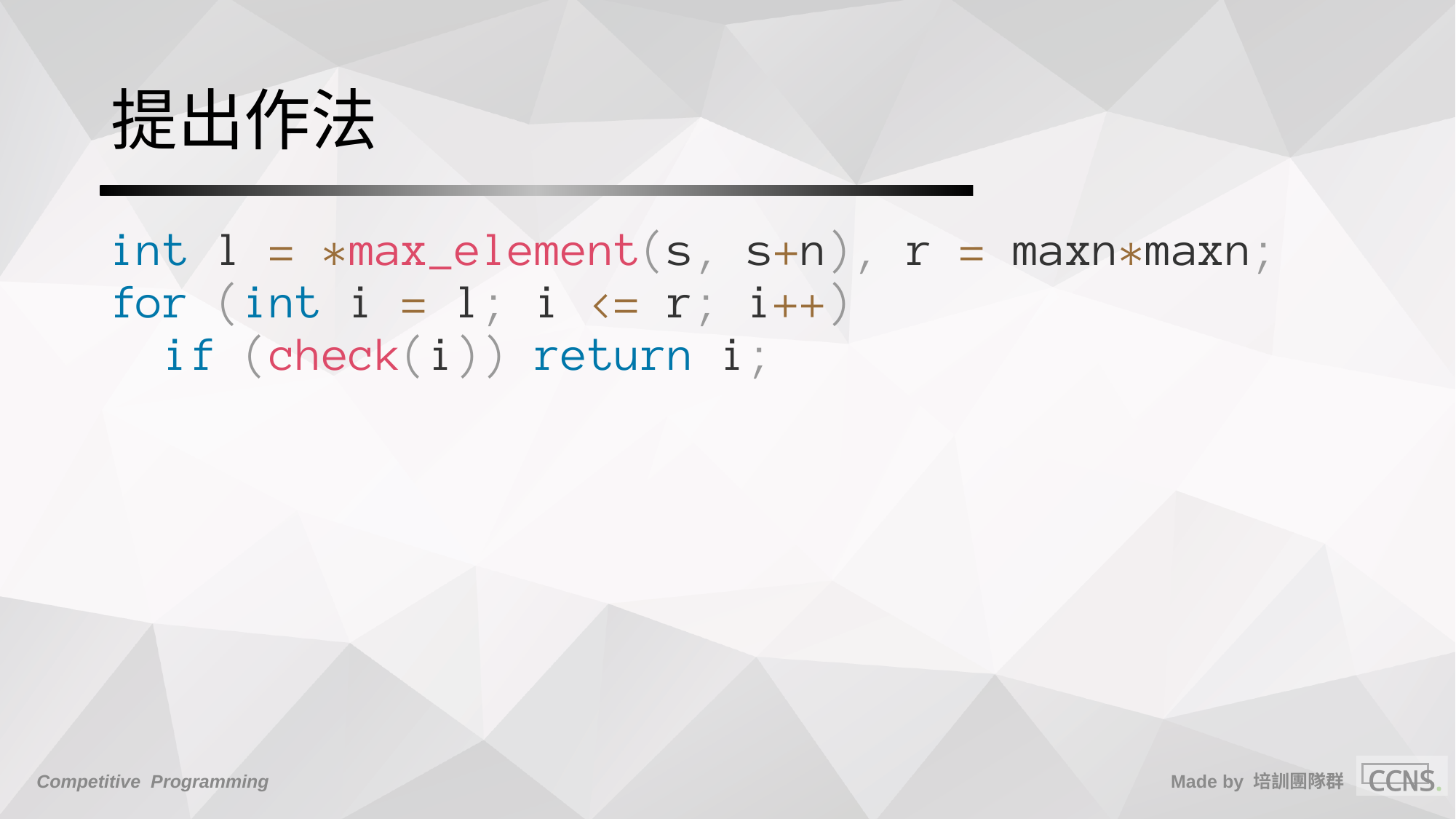

# 提出作法
int l = *max_element(s, s+n), r = maxn*maxn;
for (int i = l; i <= r; i++)
  if (check(i)) return i;